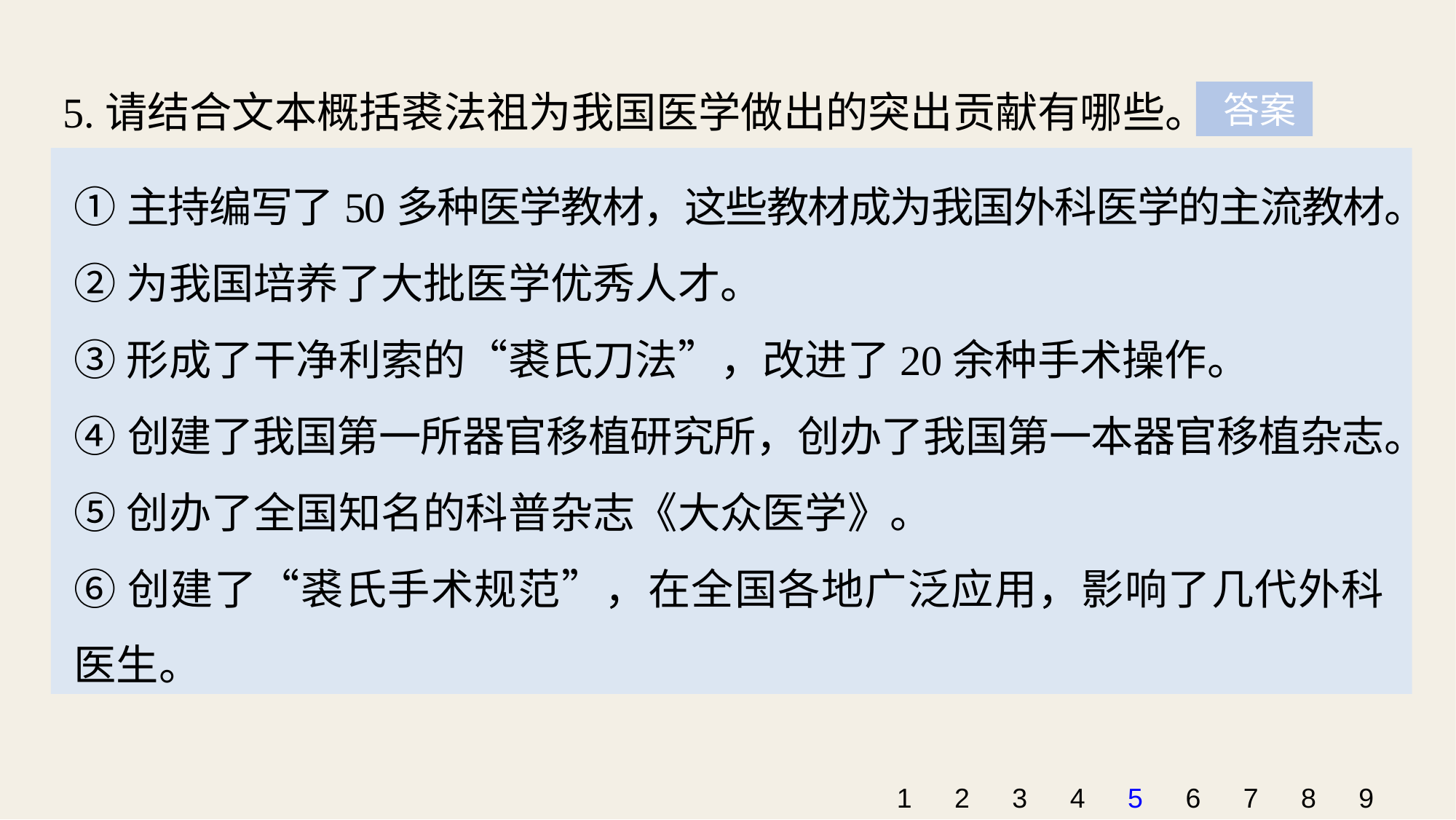

5.请结合文本概括裘法祖为我国医学做出的突出贡献有哪些。
 答案
①主持编写了50多种医学教材，这些教材成为我国外科医学的主流教材。
②为我国培养了大批医学优秀人才。
③形成了干净利索的“裘氏刀法”，改进了20余种手术操作。
④创建了我国第一所器官移植研究所，创办了我国第一本器官移植杂志。
⑤创办了全国知名的科普杂志《大众医学》。
⑥创建了“裘氏手术规范”，在全国各地广泛应用，影响了几代外科医生。

1
2
3
4
5
6
7
8
9